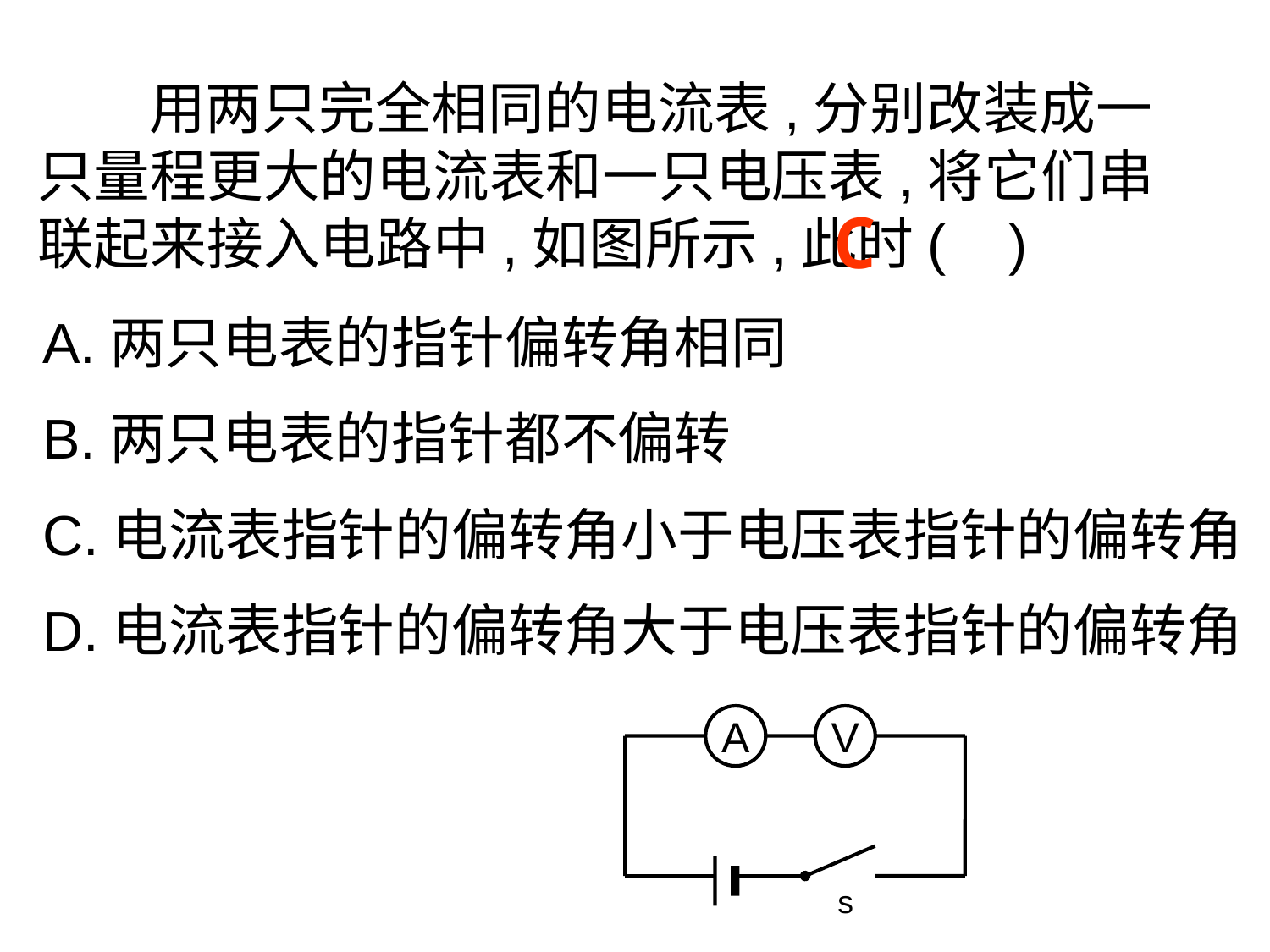

用两只完全相同的电流表,分别改装成一只量程更大的电流表和一只电压表,将它们串联起来接入电路中,如图所示,此时(    )
C
A.两只电表的指针偏转角相同
B.两只电表的指针都不偏转
C.电流表指针的偏转角小于电压表指针的偏转角
D.电流表指针的偏转角大于电压表指针的偏转角
A
V

s